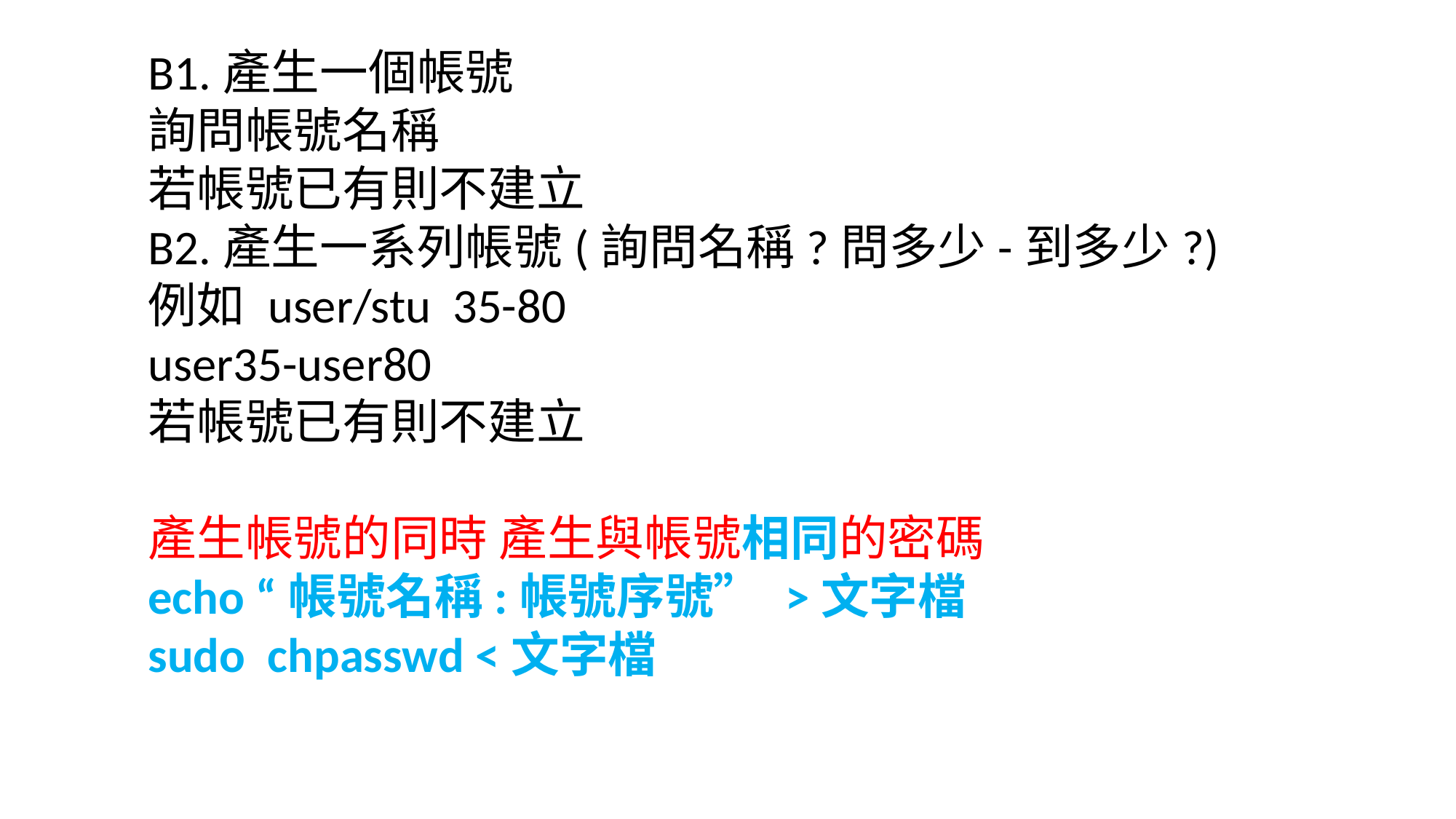

B1.產生一個帳號
詢問帳號名稱
若帳號已有則不建立
B2.產生一系列帳號(詢問名稱?問多少-到多少?)
例如 user/stu  35-80
user35-user80
若帳號已有則不建立

產生帳號的同時 產生與帳號相同的密碼
echo “帳號名稱:帳號序號” >文字檔
sudo  chpasswd <文字檔